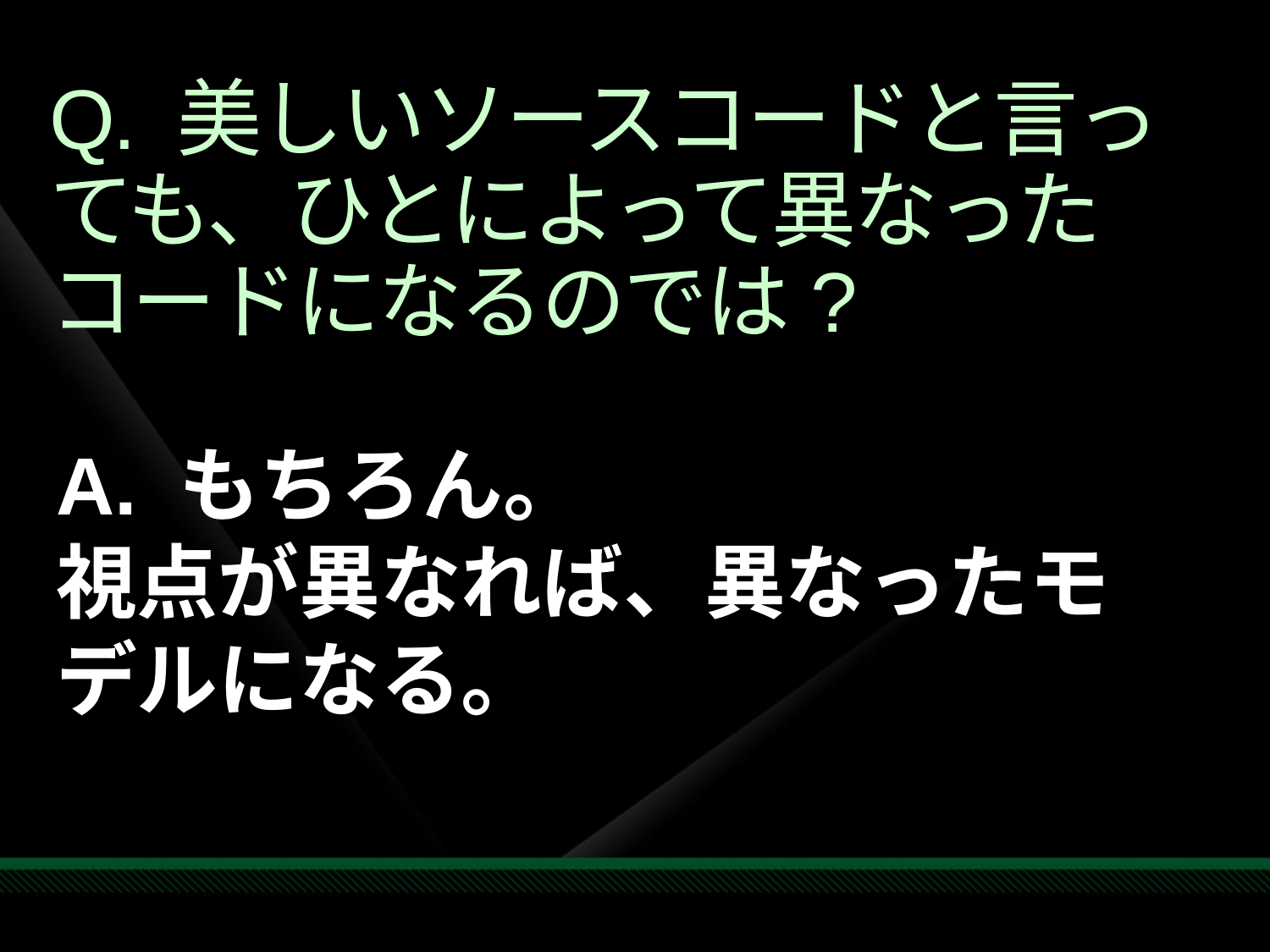

# Q. 美しいソースコードと言っても、ひとによって異なったコードになるのでは?
A. もちろん。
視点が異なれば、異なったモデルになる。